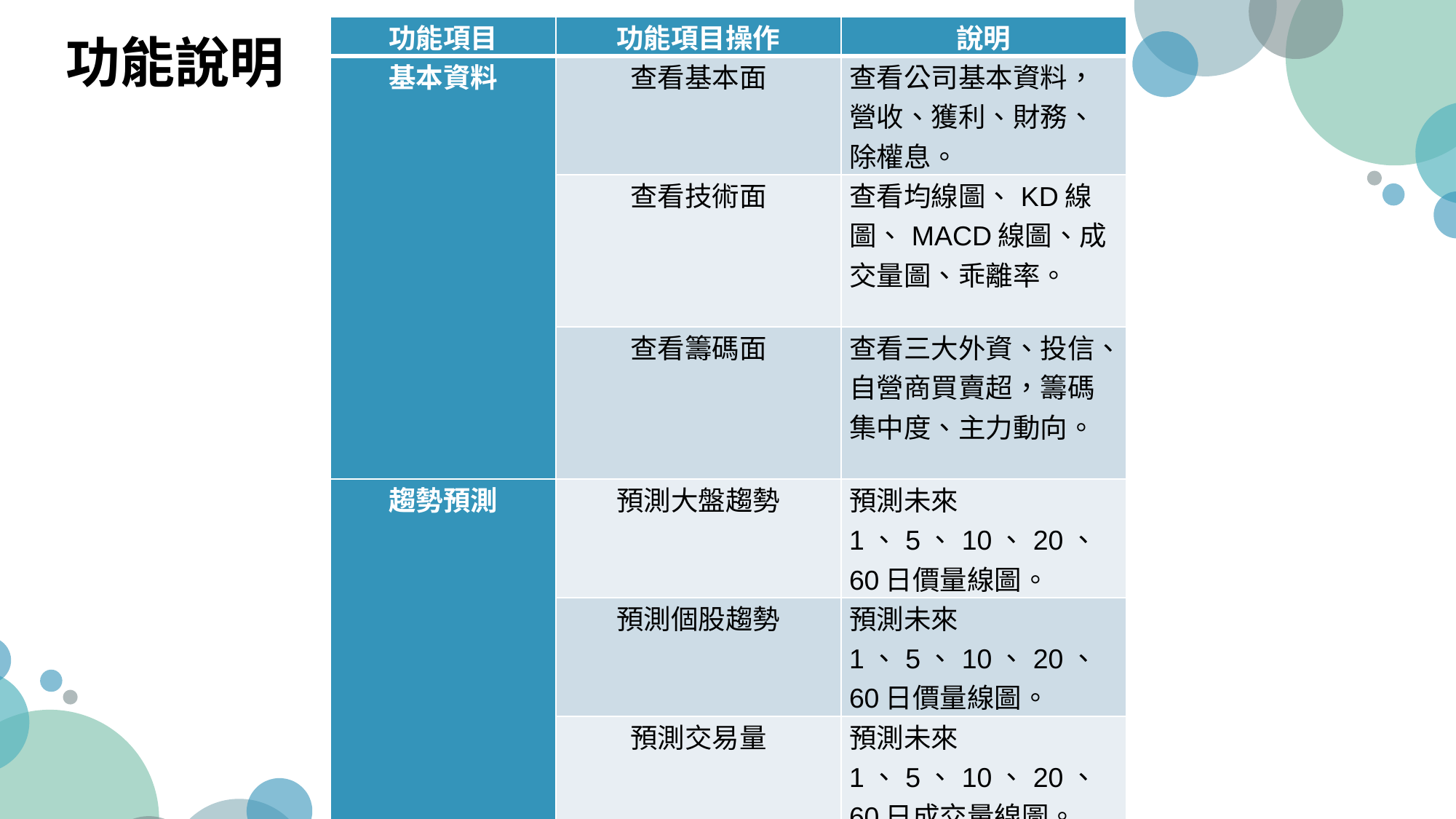

| 功能項目 | 功能項目操作 | 說明 |
| --- | --- | --- |
| 基本資料 | 查看基本面 | 查看公司基本資料，營收、獲利、財務、除權息。 |
|  | 查看技術面 | 查看均線圖、KD線圖、MACD線圖、成交量圖、乖離率。 |
|  | 查看籌碼面 | 查看三大外資、投信、自營商買賣超，籌碼集中度、主力動向。 |
| 趨勢預測 | 預測大盤趨勢 | 預測未來1、5、10、20、60日價量線圖。 |
|  | 預測個股趨勢 | 預測未來1、5、10、20、60日價量線圖。 |
|  | 預測交易量 | 預測未來1、5、10、20、60日成交量線圖。 |
功能說明